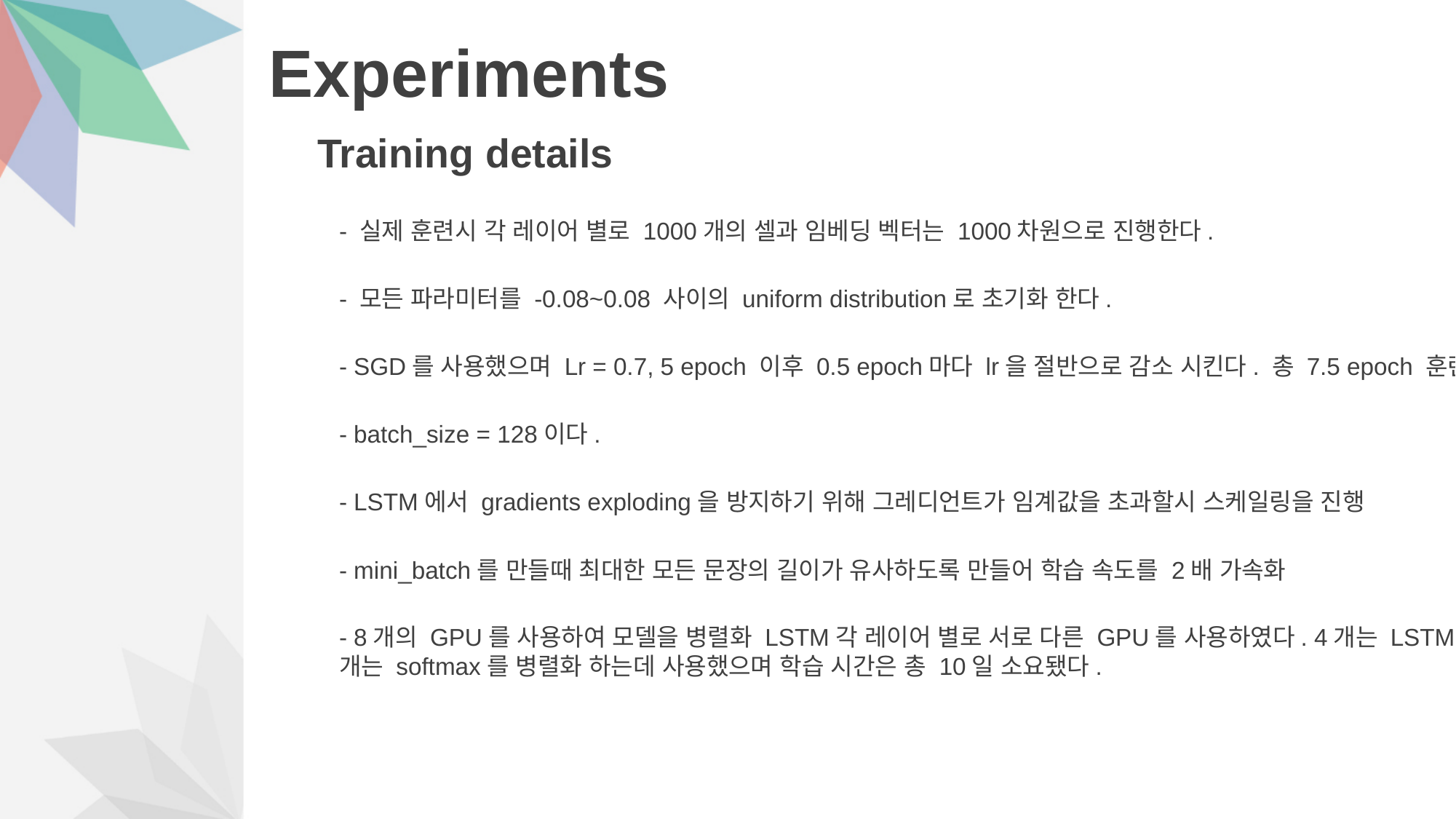

# Experiments
Training details
- 실제 훈련시 각 레이어 별로 1000개의 셀과 임베딩 벡터는 1000차원으로 진행한다.

- 모든 파라미터를 -0.08~0.08 사이의 uniform distribution로 초기화 한다.

- SGD를 사용했으며 Lr = 0.7, 5 epoch 이후 0.5 epoch마다 lr을 절반으로 감소 시킨다. 총 7.5 epoch 훈련

- batch_size = 128이다.

- LSTM에서 gradients exploding을 방지하기 위해 그레디언트가 임계값을 초과할시 스케일링을 진행

- mini_batch를 만들때 최대한 모든 문장의 길이가 유사하도록 만들어 학습 속도를 2배 가속화

- 8개의 GPU를 사용하여 모델을 병렬화 LSTM각 레이어 별로 서로 다른 GPU를 사용하였다. 4개는 LSTM 4개는 softmax를 병렬화 하는데 사용했으며 학습 시간은 총 10일 소요됐다.